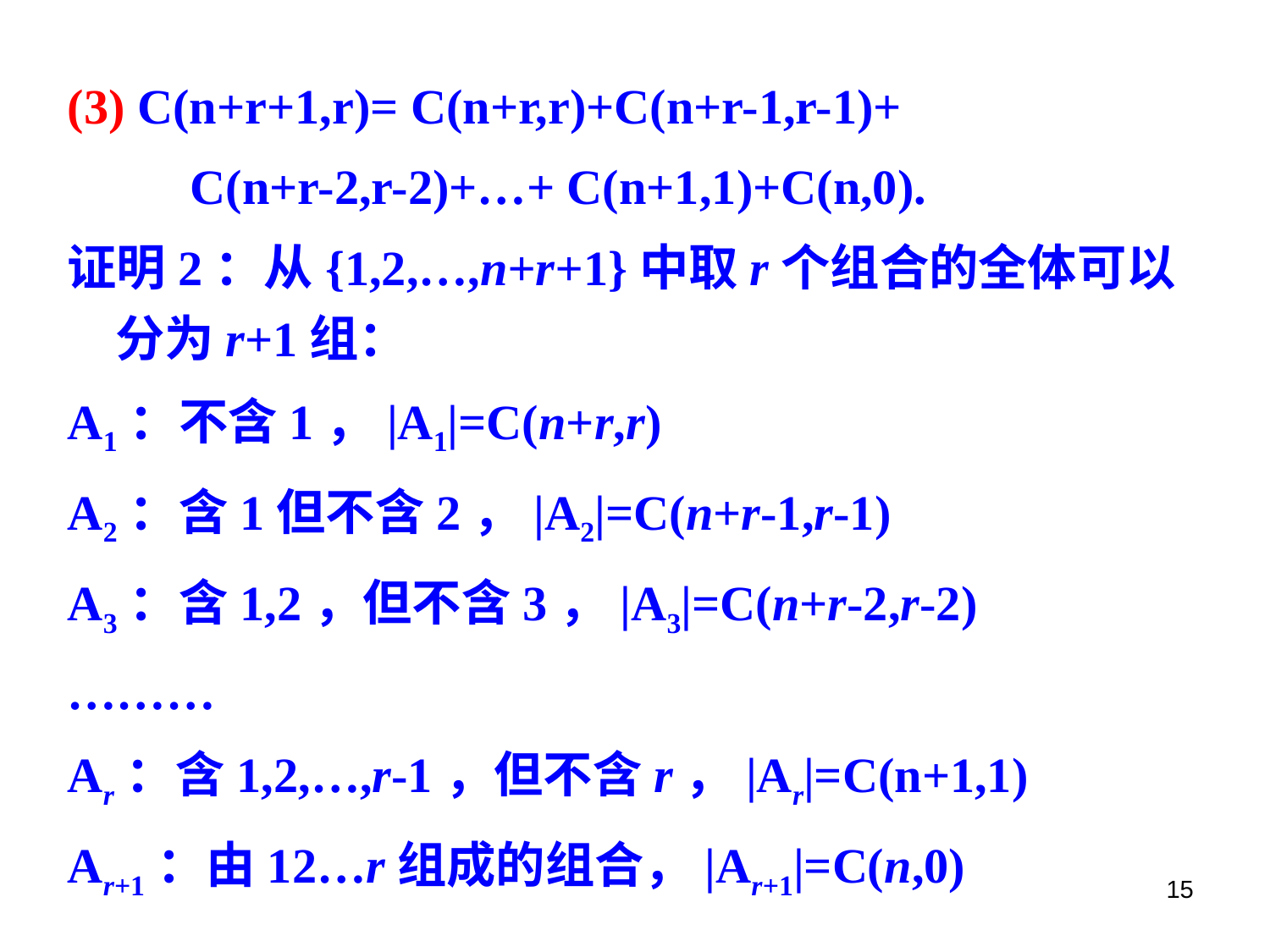

(3) C(n+r+1,r)= C(n+r,r)+C(n+r-1,r-1)+
          C(n+r-2,r-2)+…+ C(n+1,1)+C(n,0).
证明2：从{1,2,…,n+r+1}中取r个组合的全体可以分为r+1组：
A1：不含1，|A1|=C(n+r,r)
A2：含1但不含2，|A2|=C(n+r-1,r-1)
A3：含1,2，但不含3，|A3|=C(n+r-2,r-2)
………
Ar：含1,2,…,r-1，但不含r，|Ar|=C(n+1,1)
Ar+1：由12…r组成的组合，|Ar+1|=C(n,0)
15